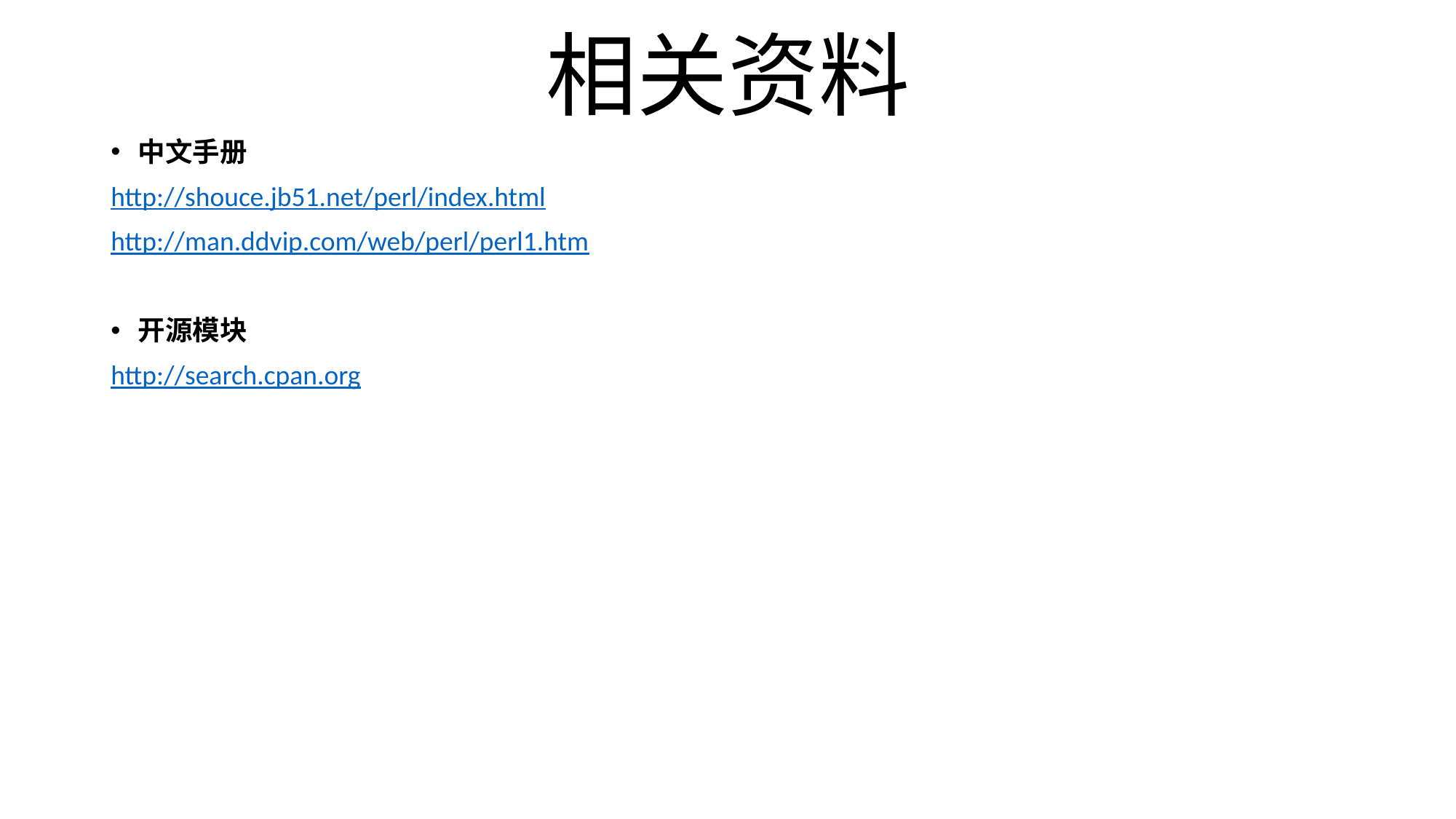

# 相关资料
中文手册
http://shouce.jb51.net/perl/index.html
http://man.ddvip.com/web/perl/perl1.htm

开源模块
http://search.cpan.org